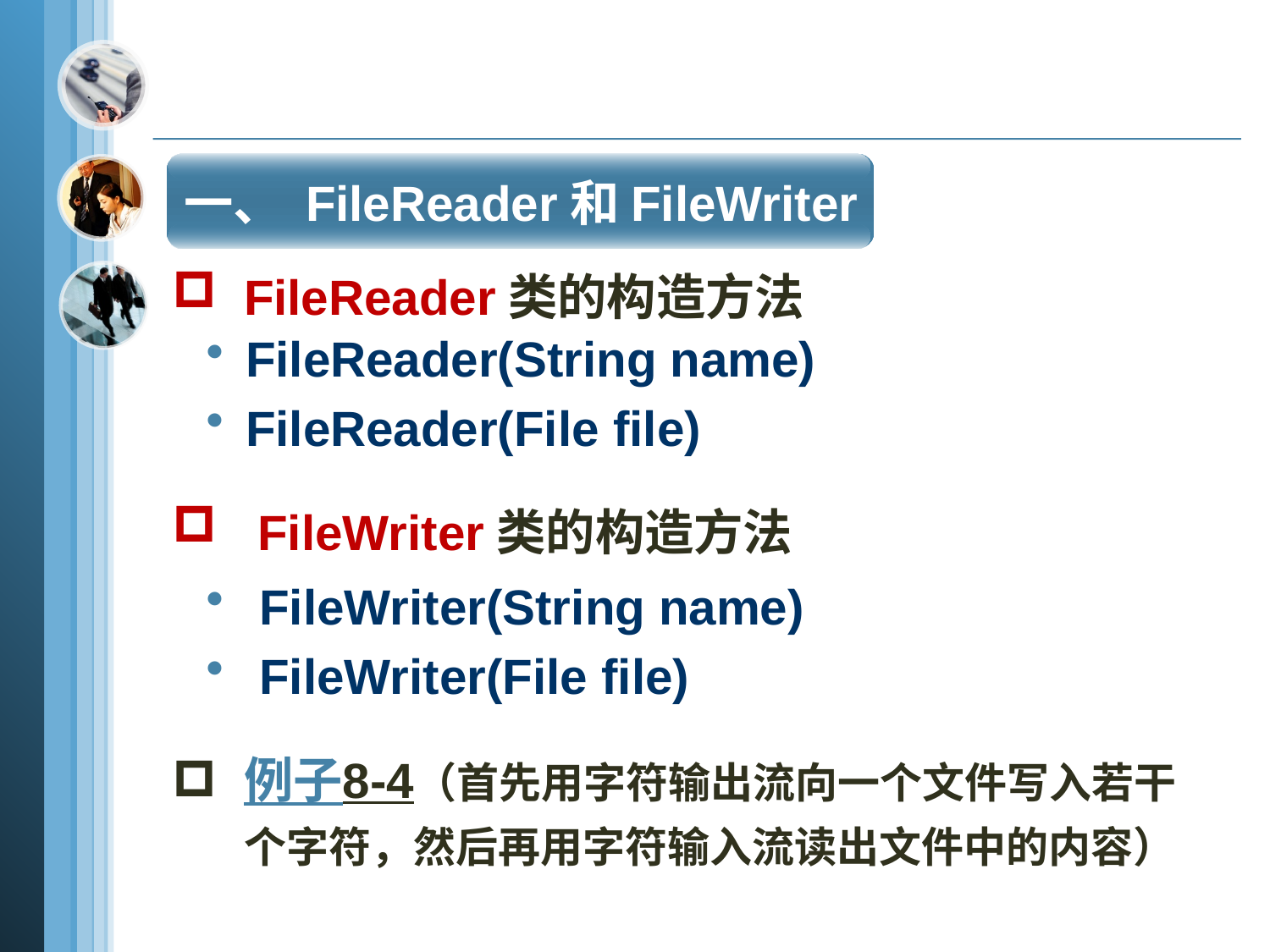

一、 FileReader和FileWriter

FileReader类的构造方法
FileReader(String name)
FileReader(File file)
 FileWriter类的构造方法
 FileWriter(String name)
 FileWriter(File file)
例子8-4（首先用字符输出流向一个文件写入若干个字符，然后再用字符输入流读出文件中的内容）